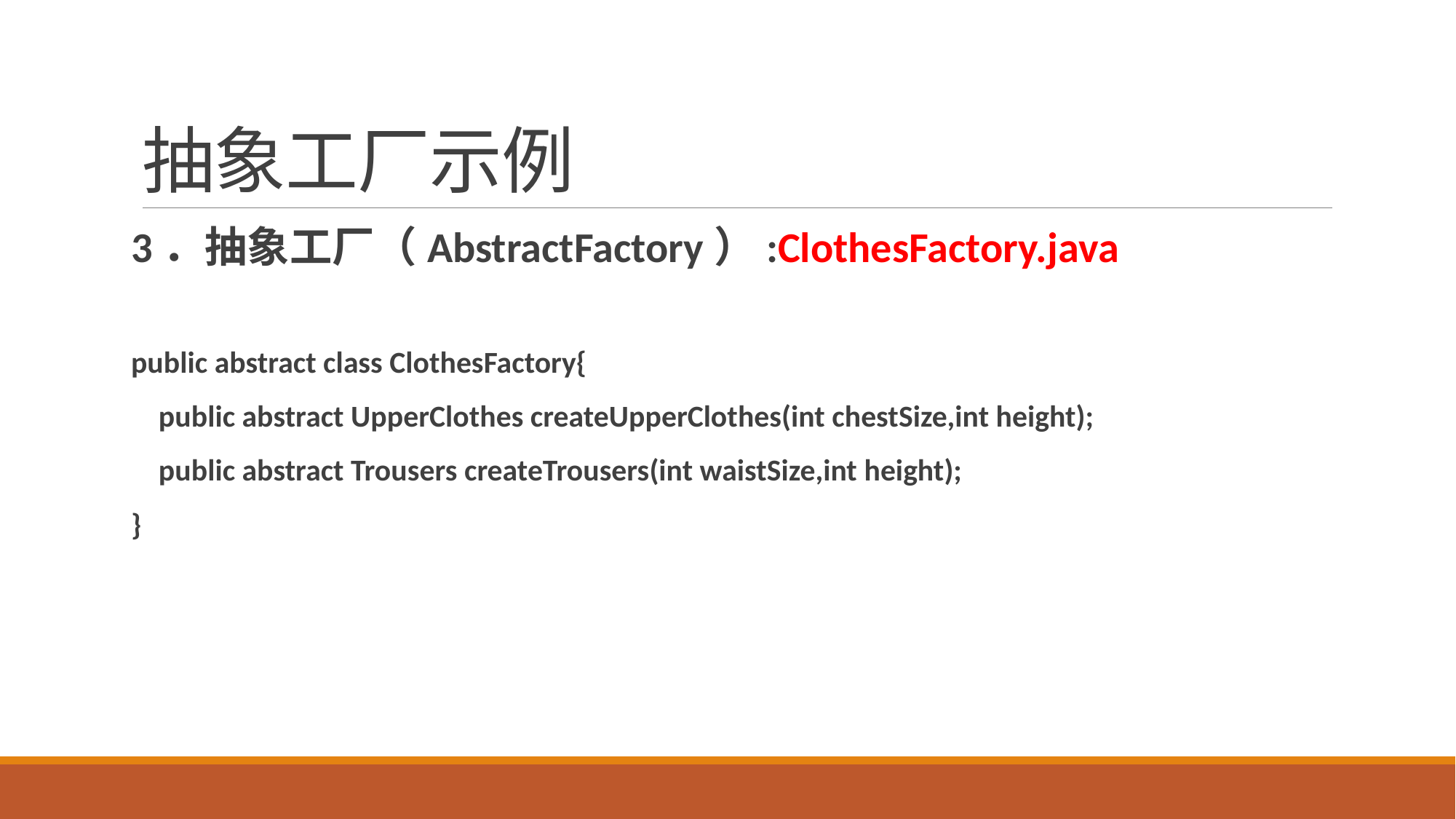

# 抽象工厂示例
3．抽象工厂（AbstractFactory）:ClothesFactory.java

public abstract class ClothesFactory{
    public abstract UpperClothes createUpperClothes(int chestSize,int height);
    public abstract Trousers createTrousers(int waistSize,int height);
}